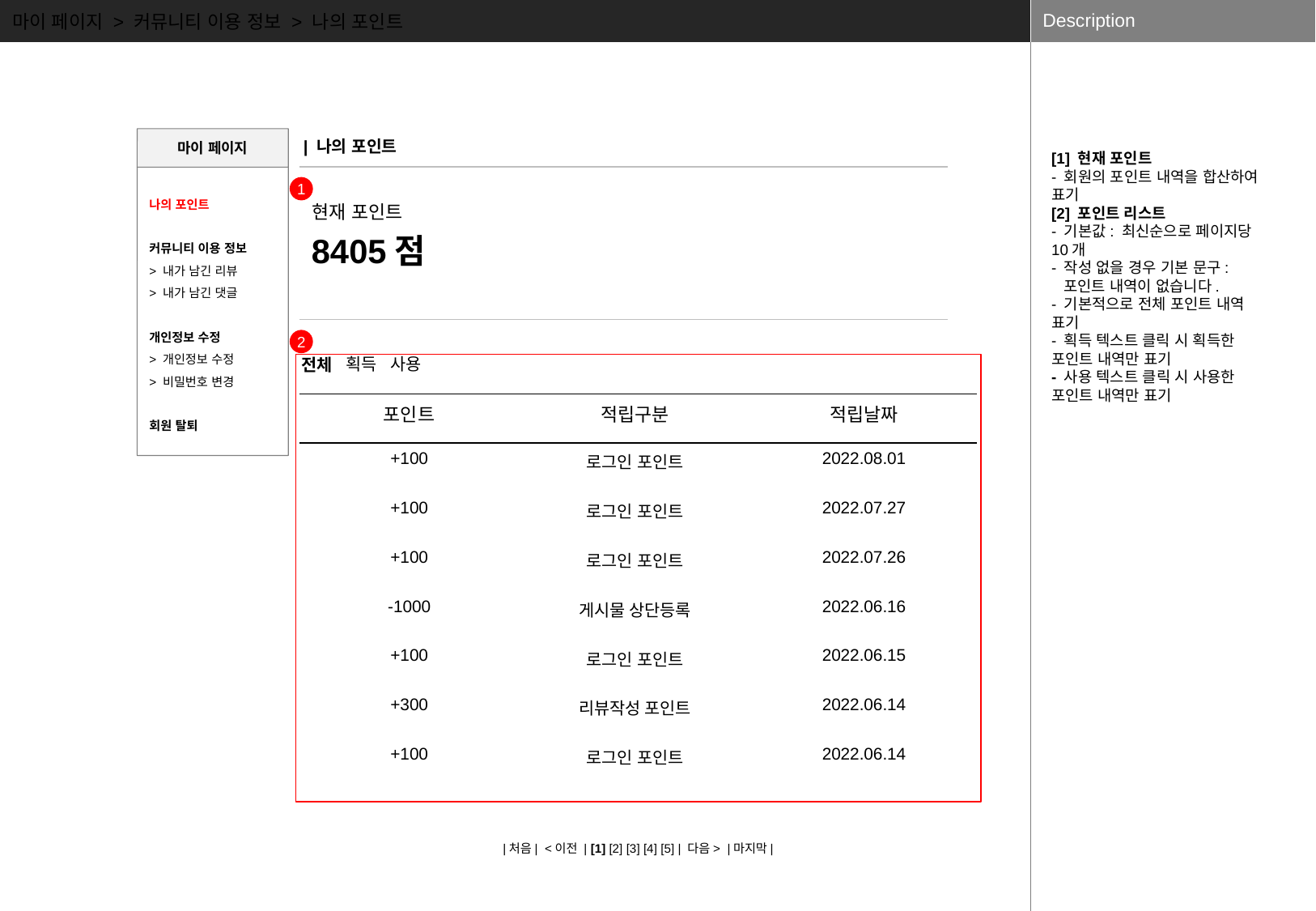

마이 페이지 > 커뮤니티 이용 정보 > 나의 포인트
마이 페이지
 | 나의 포인트

[1] 현재 포인트
- 회원의 포인트 내역을 합산하여 표기
[2] 포인트 리스트
- 기본값: 최신순으로 페이지당 10개
- 작성 없을 경우 기본 문구:
  포인트 내역이 없습니다.
- 기본적으로 전체 포인트 내역 표기
- 획득 텍스트 클릭 시 획득한 포인트 내역만 표기
- 사용 텍스트 클릭 시 사용한 포인트 내역만 표기

나의 포인트

커뮤니티 이용 정보
> 내가 남긴 리뷰
> 내가 남긴 댓글

개인정보 수정
> 개인정보 수정
> 비밀번호 변경

회원 탈퇴
1
현재 포인트
8405점
2
획득
사용
전체

| 포인트 | 적립구분 | 적립날짜 |
| --- | --- | --- |
| +100 | 로그인 포인트 | 2022.08.01 |
| +100 | 로그인 포인트 | 2022.07.27 |
| +100 | 로그인 포인트 | 2022.07.26 |
| -1000 | 게시물 상단등록 | 2022.06.16 |
| +100 | 로그인 포인트 | 2022.06.15 |
| +300 | 리뷰작성 포인트 | 2022.06.14 |
| +100 | 로그인 포인트 | 2022.06.14 |
|처음|  <이전 | [1] [2] [3] [4] [5] | 다음>  |마지막|